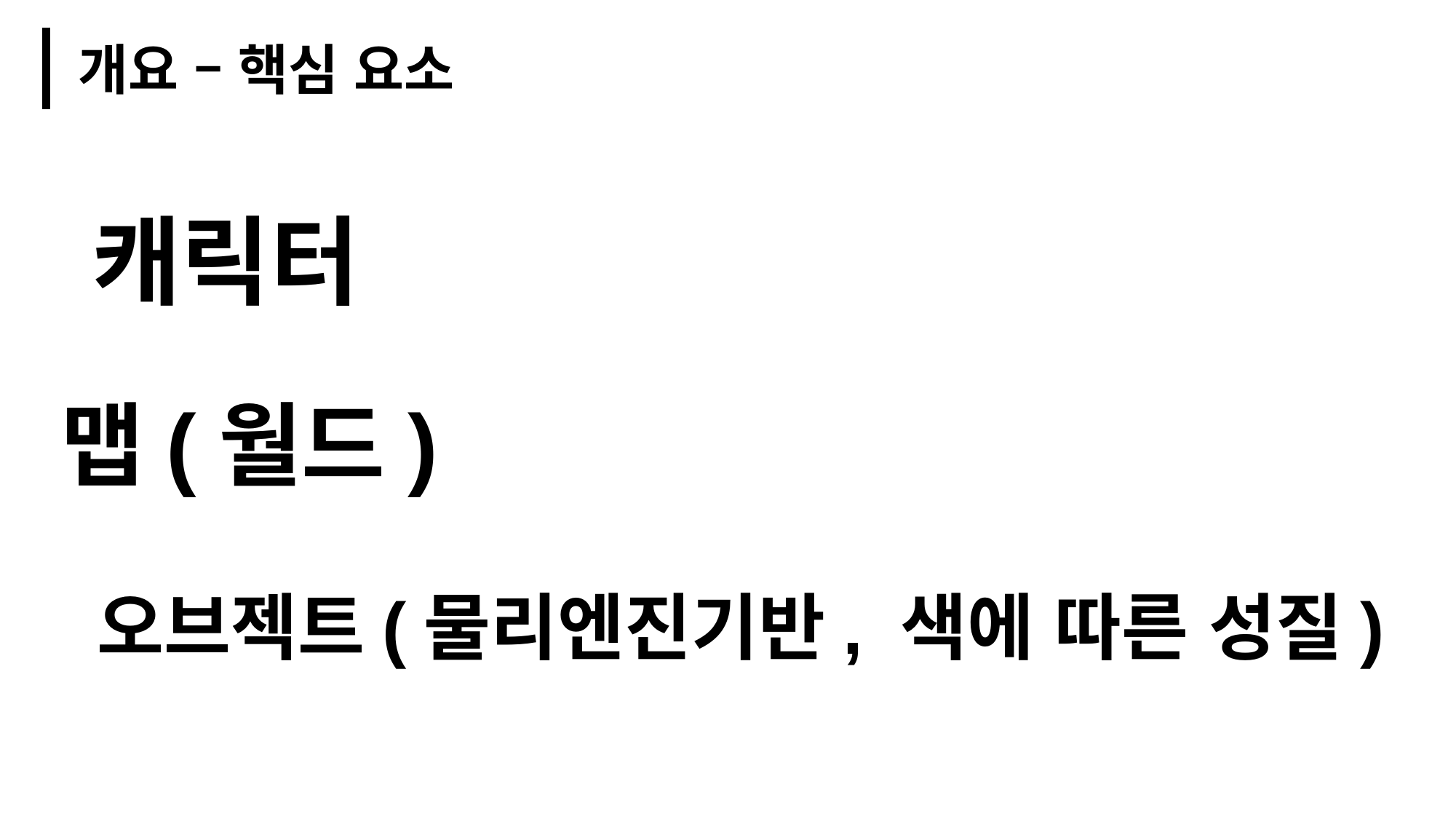

개요 – 핵심 요소
캐릭터
맵(월드)
오브젝트(물리엔진기반, 색에 따른 성질)